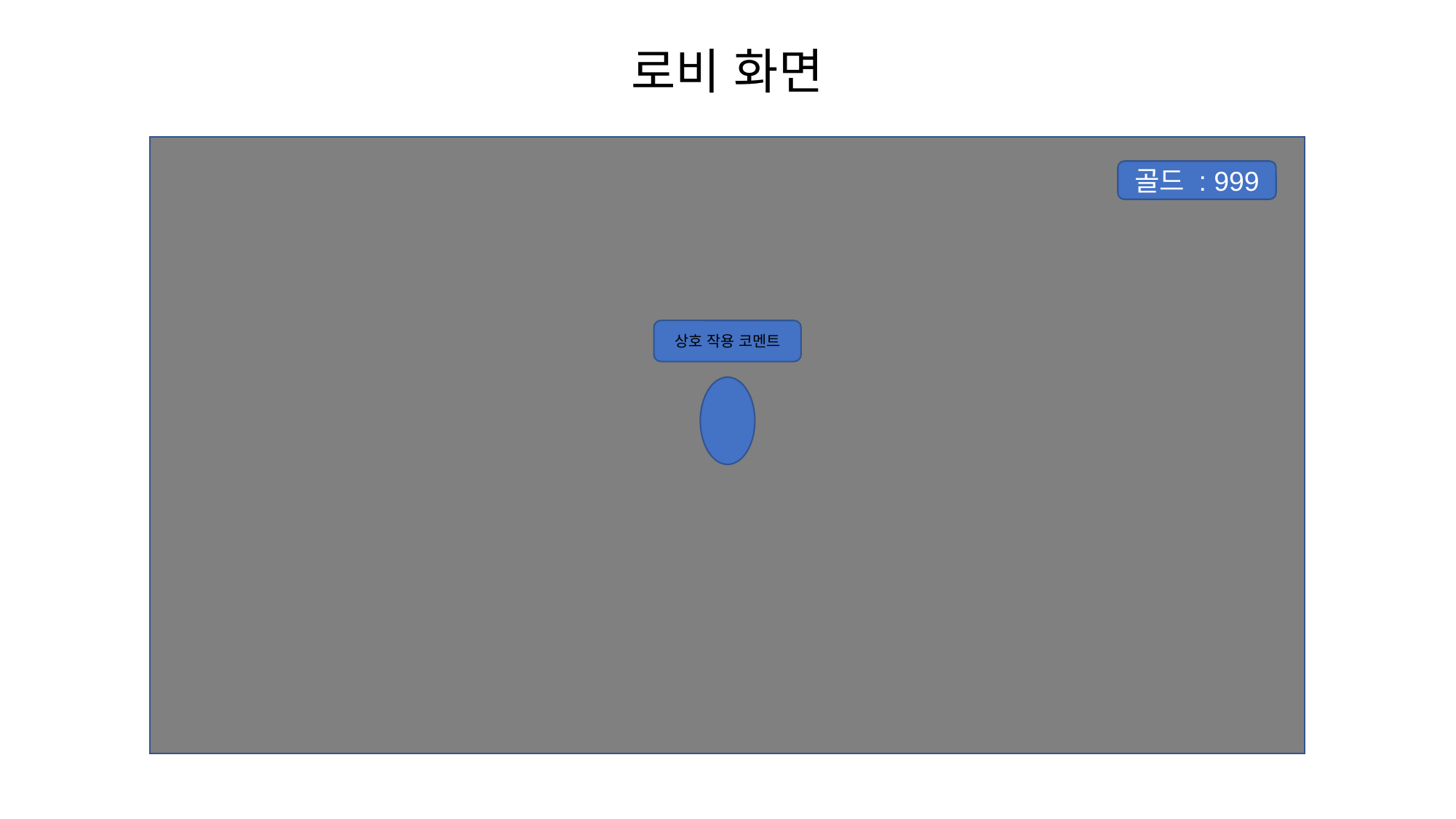

로비 화면

골드 : 999
상호 작용 코멘트